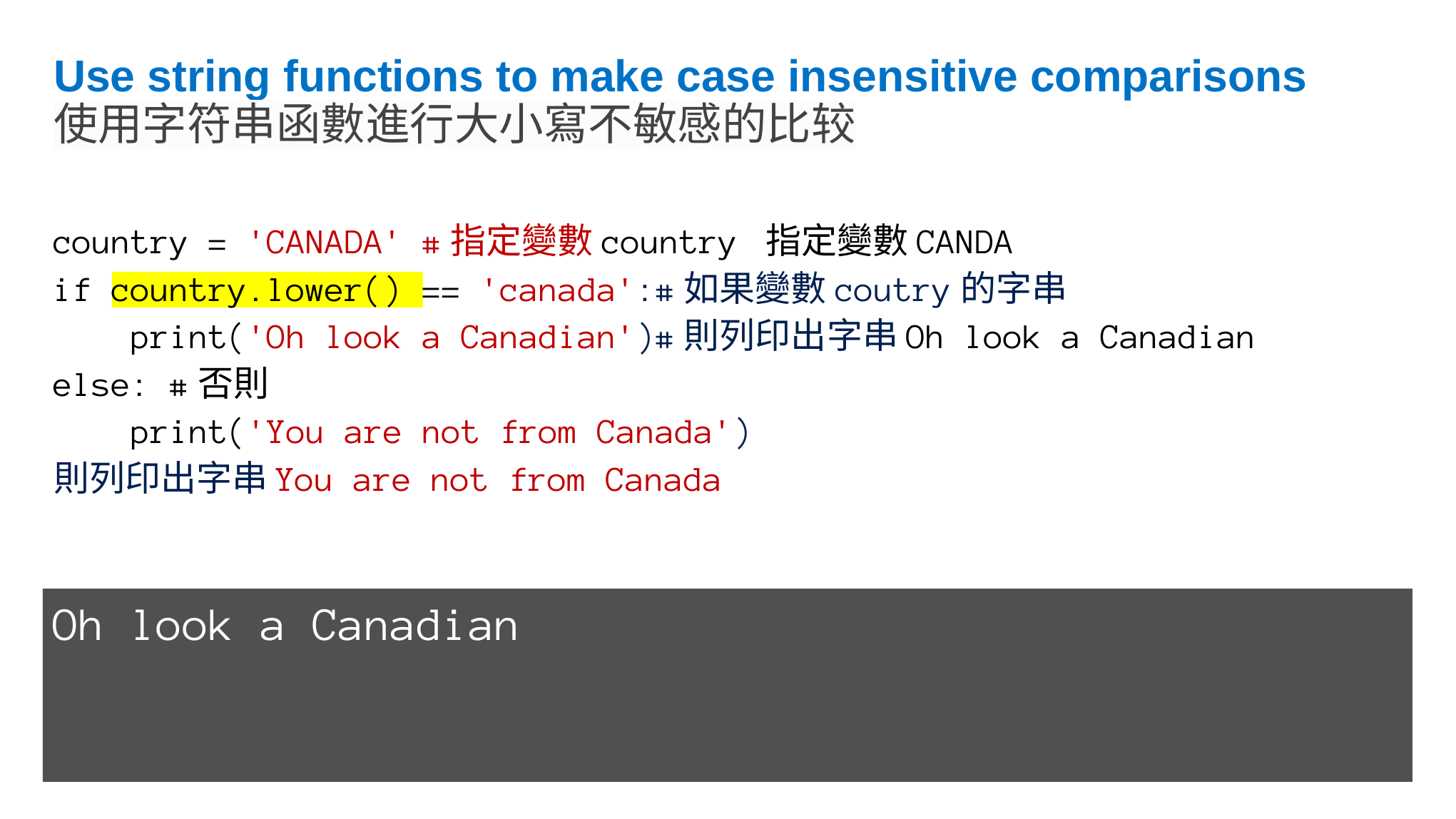

# Use string functions to make case insensitive comparisons
使用字符串函數進行大小寫不敏感的比较

country = 'CANADA' #指定變數country 指定變數CANDA
if country.lower() == 'canada':#如果變數coutry的字串
    print('Oh look a Canadian')#則列印出字串Oh look a Canadian
else: #否則
    print('You are not from Canada')
則列印出字串You are not from Canada
Oh look a Canadian